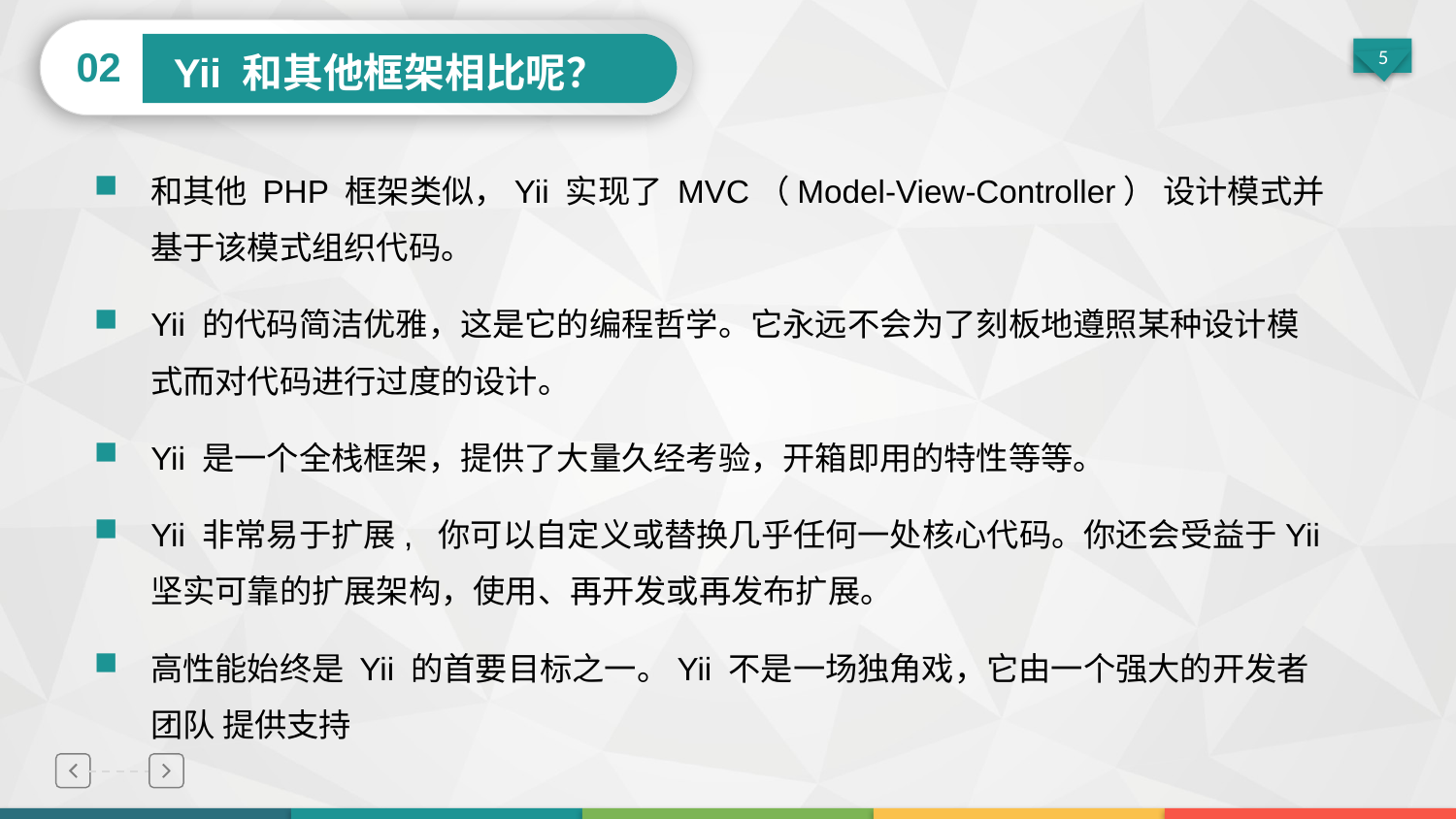

02
Yii 和其他框架相比呢？
和其他 PHP 框架类似，Yii 实现了 MVC（Model-View-Controller） 设计模式并基于该模式组织代码。
Yii 的代码简洁优雅，这是它的编程哲学。它永远不会为了刻板地遵照某种设计模式而对代码进行过度的设计。
Yii 是一个全栈框架，提供了大量久经考验，开箱即用的特性等等。
Yii 非常易于扩展,  你可以自定义或替换几乎任何一处核心代码。你还会受益于Yii 坚实可靠的扩展架构，使用、再开发或再发布扩展。
高性能始终是 Yii 的首要目标之一。Yii 不是一场独角戏，它由一个强大的开发者团队 提供支持